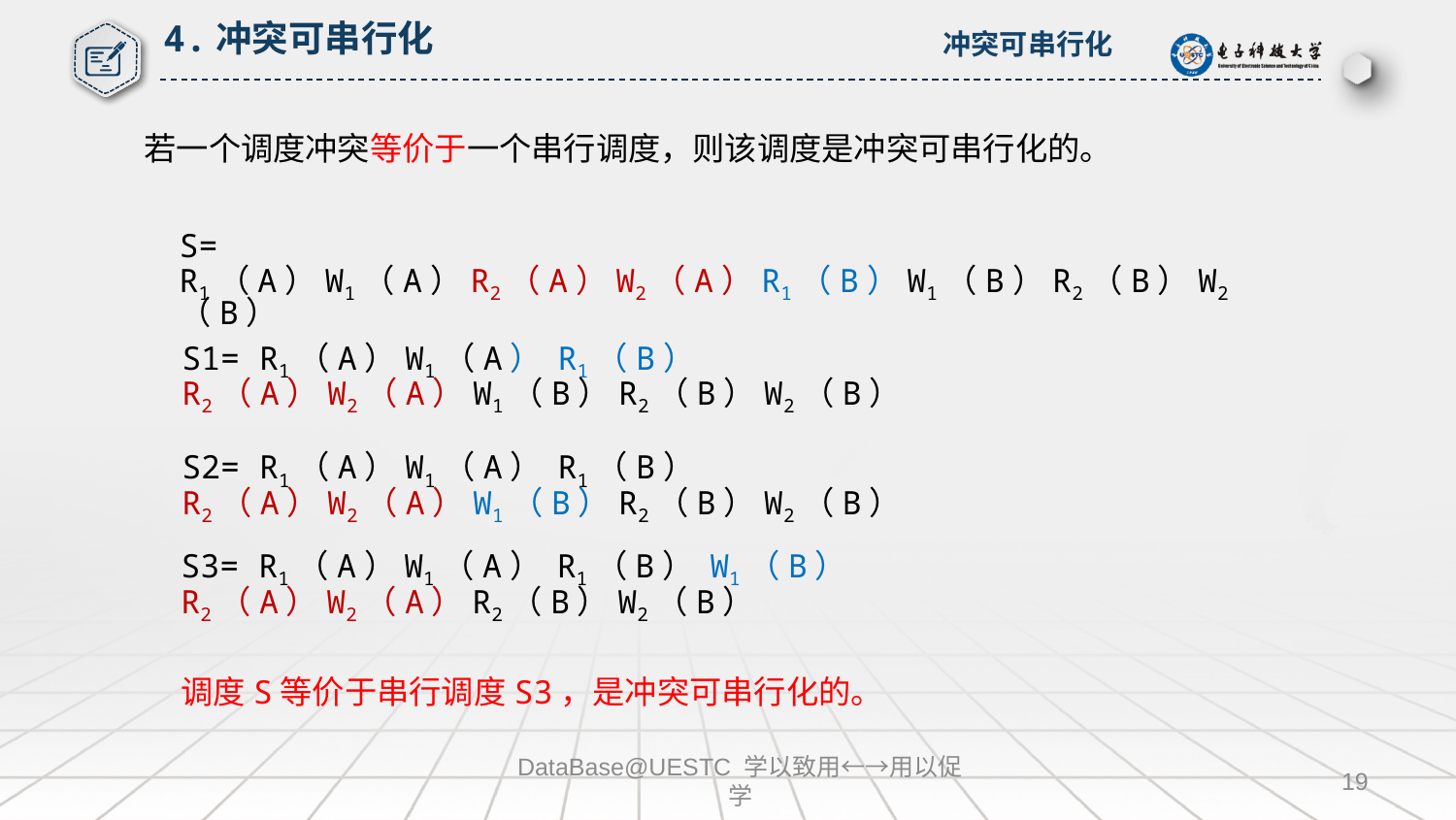

4.冲突可串行化
冲突可串行化
若一个调度冲突等价于一个串行调度，则该调度是冲突可串行化的。
S= R1（A）W1（A）R2（A）W2（A）R1（B）W1（B）R2（B）W2（B）
S1= R1（A）W1（A） R1（B） R2（A）W2（A）W1（B）R2（B）W2（B）
S2= R1（A）W1（A） R1（B） R2（A）W2（A）W1（B）R2（B）W2（B）
S3= R1（A）W1（A） R1（B） W1（B） R2（A）W2（A）R2（B）W2（B）
调度S等价于串行调度S3，是冲突可串行化的。
DataBase@UESTC 学以致用←→用以促学
19